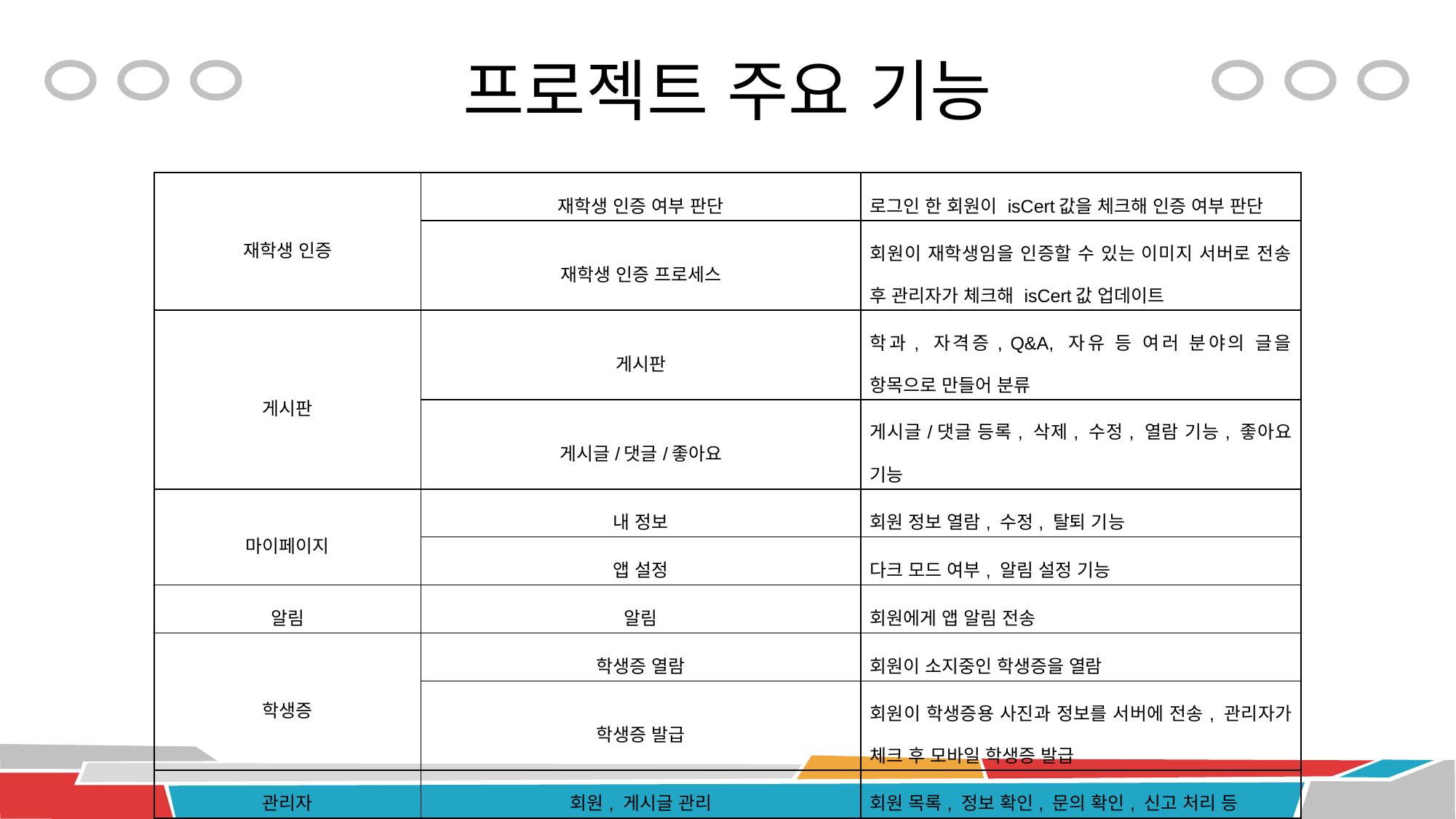

# 프로젝트 주요 기능
| 재학생 인증 | 재학생 인증 여부 판단 | 로그인 한 회원이 isCert값을 체크해 인증 여부 판단 |
| --- | --- | --- |
|  | 재학생 인증 프로세스 | 회원이 재학생임을 인증할 수 있는 이미지 서버로 전송 후 관리자가 체크해 isCert값 업데이트 |
| 게시판 | 게시판 | 학과, 자격증, Q&A, 자유 등 여러 분야의 글을 항목으로 만들어 분류 |
|  | 게시글/댓글/좋아요 | 게시글/댓글 등록, 삭제, 수정, 열람 기능, 좋아요 기능 |
| 마이페이지 | 내 정보 | 회원 정보 열람, 수정, 탈퇴 기능 |
|  | 앱 설정 | 다크 모드 여부, 알림 설정 기능 |
| 알림 | 알림 | 회원에게 앱 알림 전송 |
| 학생증 | 학생증 열람 | 회원이 소지중인 학생증을 열람 |
|  | 학생증 발급 | 회원이 학생증용 사진과 정보를 서버에 전송, 관리자가 체크 후 모바일 학생증 발급 |
| 관리자 | 회원, 게시글 관리 | 회원 목록, 정보 확인, 문의 확인, 신고 처리 등 |